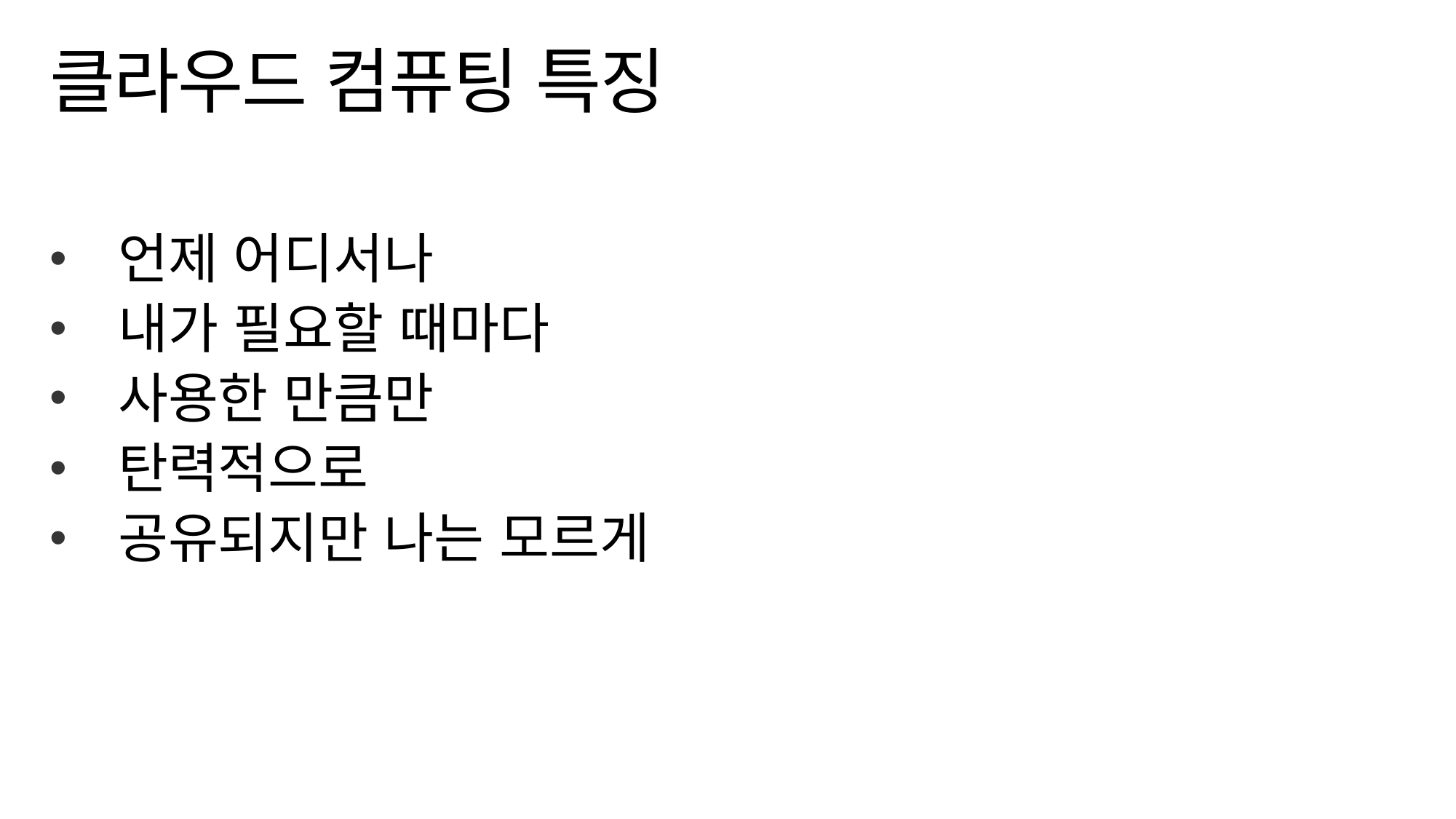

# 클라우드 컴퓨팅 특징
언제 어디서나
내가 필요할 때마다
사용한 만큼만
탄력적으로
공유되지만 나는 모르게